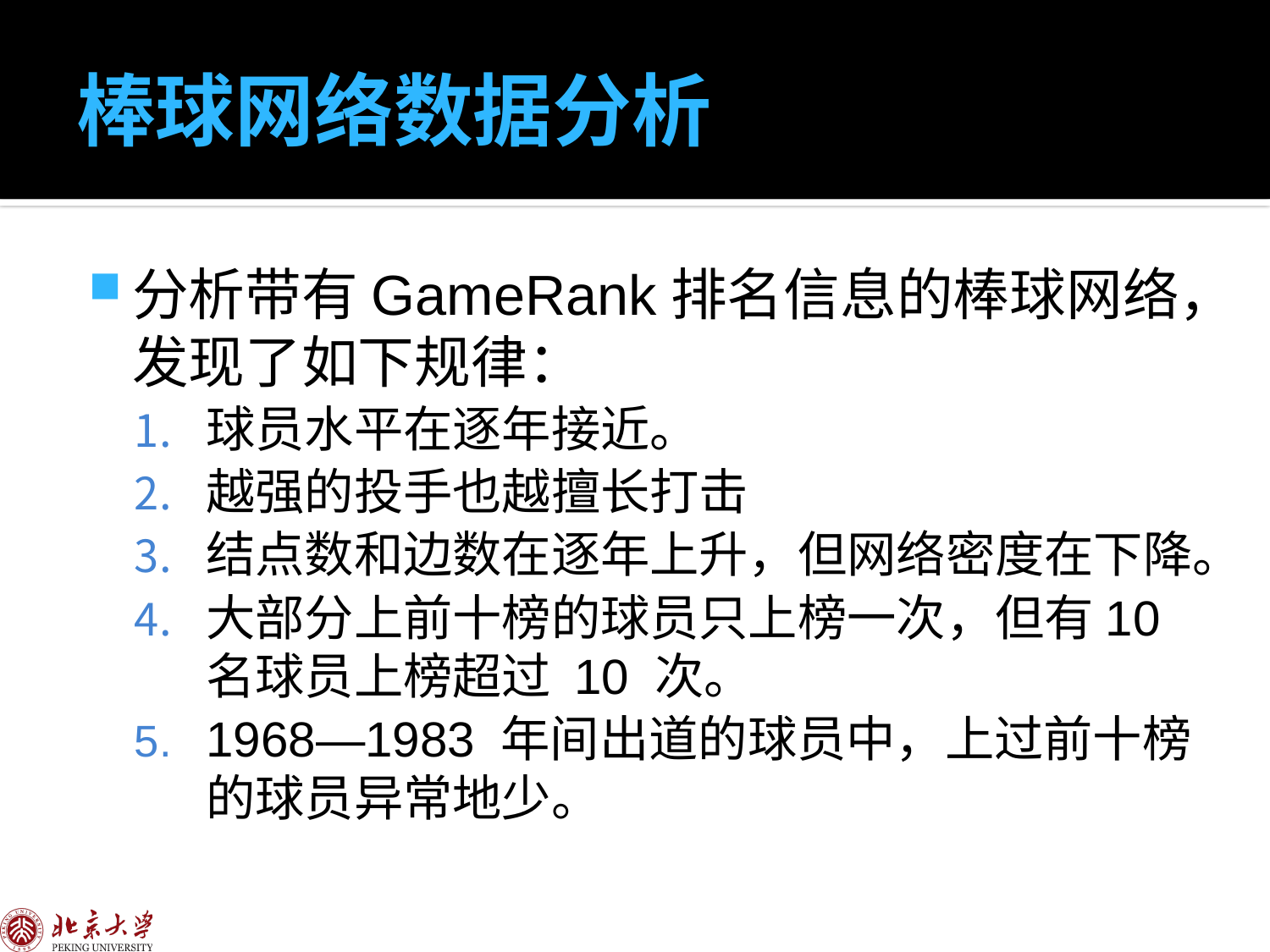

# 棒球网络数据分析
分析带有GameRank排名信息的棒球网络，发现了如下规律：
球员水平在逐年接近。
越强的投手也越擅长打击
结点数和边数在逐年上升，但网络密度在下降。
大部分上前十榜的球员只上榜一次，但有10 名球员上榜超过 10 次。
1968—1983 年间出道的球员中，上过前十榜的球员异常地少。